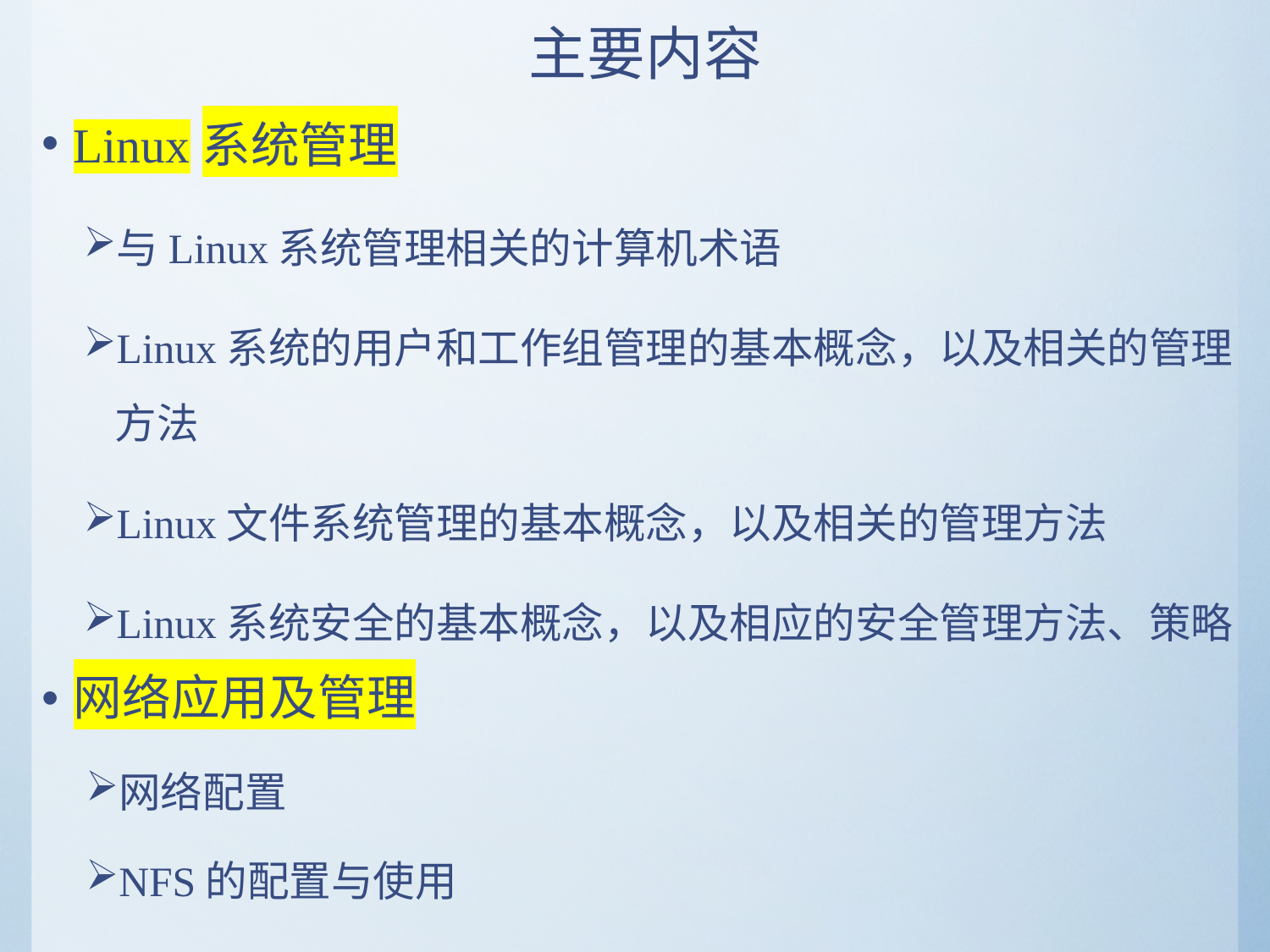

# 主要内容
Linux系统管理
与Linux系统管理相关的计算机术语
Linux系统的用户和工作组管理的基本概念，以及相关的管理方法
Linux文件系统管理的基本概念，以及相关的管理方法
Linux系统安全的基本概念，以及相应的安全管理方法、策略
网络应用及管理
网络配置
NFS的配置与使用